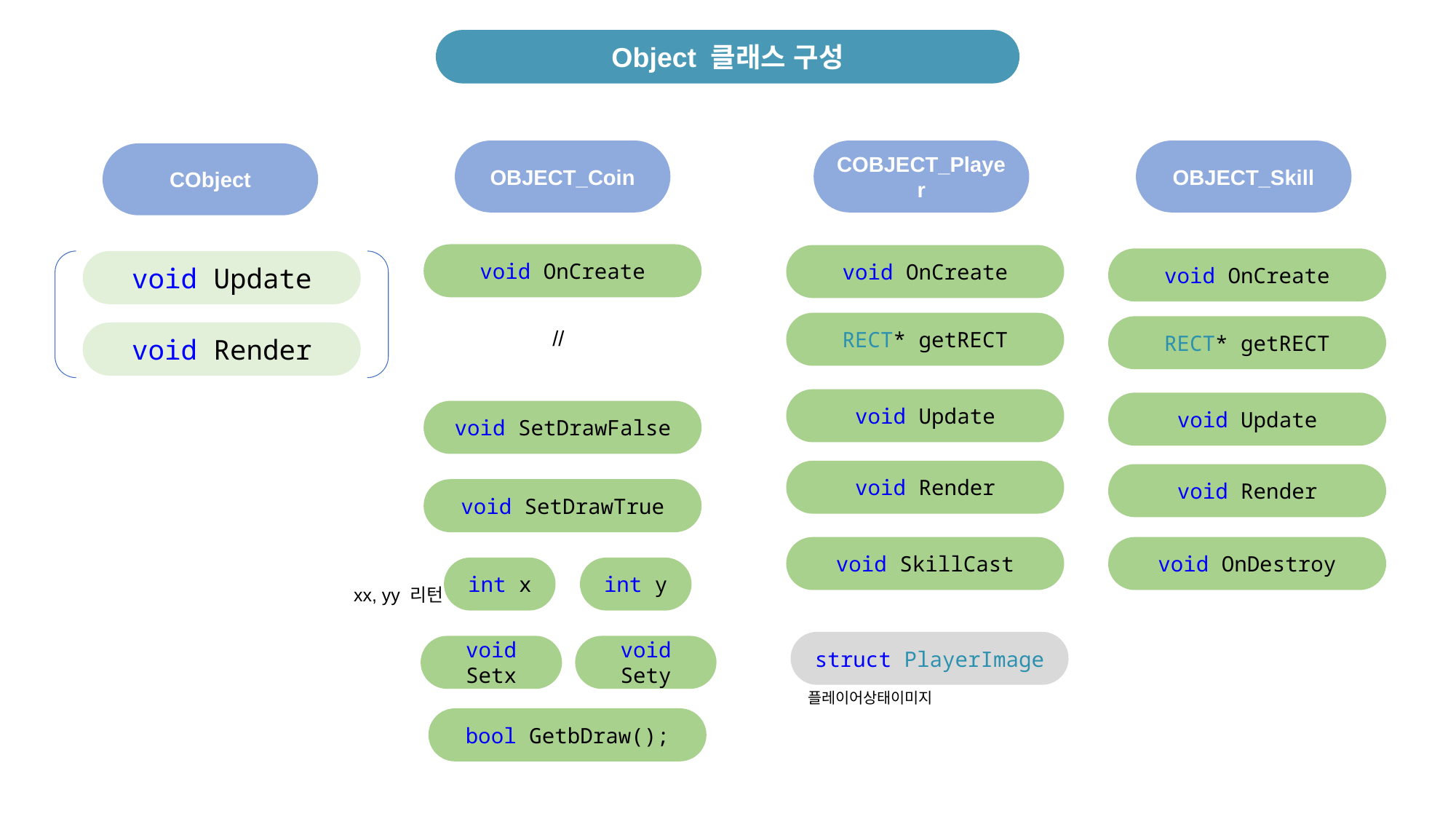

Object 클래스 구성
OBJECT_Coin
COBJECT_Player
OBJECT_Skill
CObject
void OnCreate
void OnCreate
void OnCreate

void Update
RECT* getRECT
RECT* getRECT
//
void Render
void Update
void Update
void SetDrawFalse
void Render
void Render
void SetDrawTrue
void SkillCast
void OnDestroy
int x
int y
xx, yy 리턴
struct PlayerImage
void Setx
void Sety
플레이어상태이미지
bool GetbDraw();